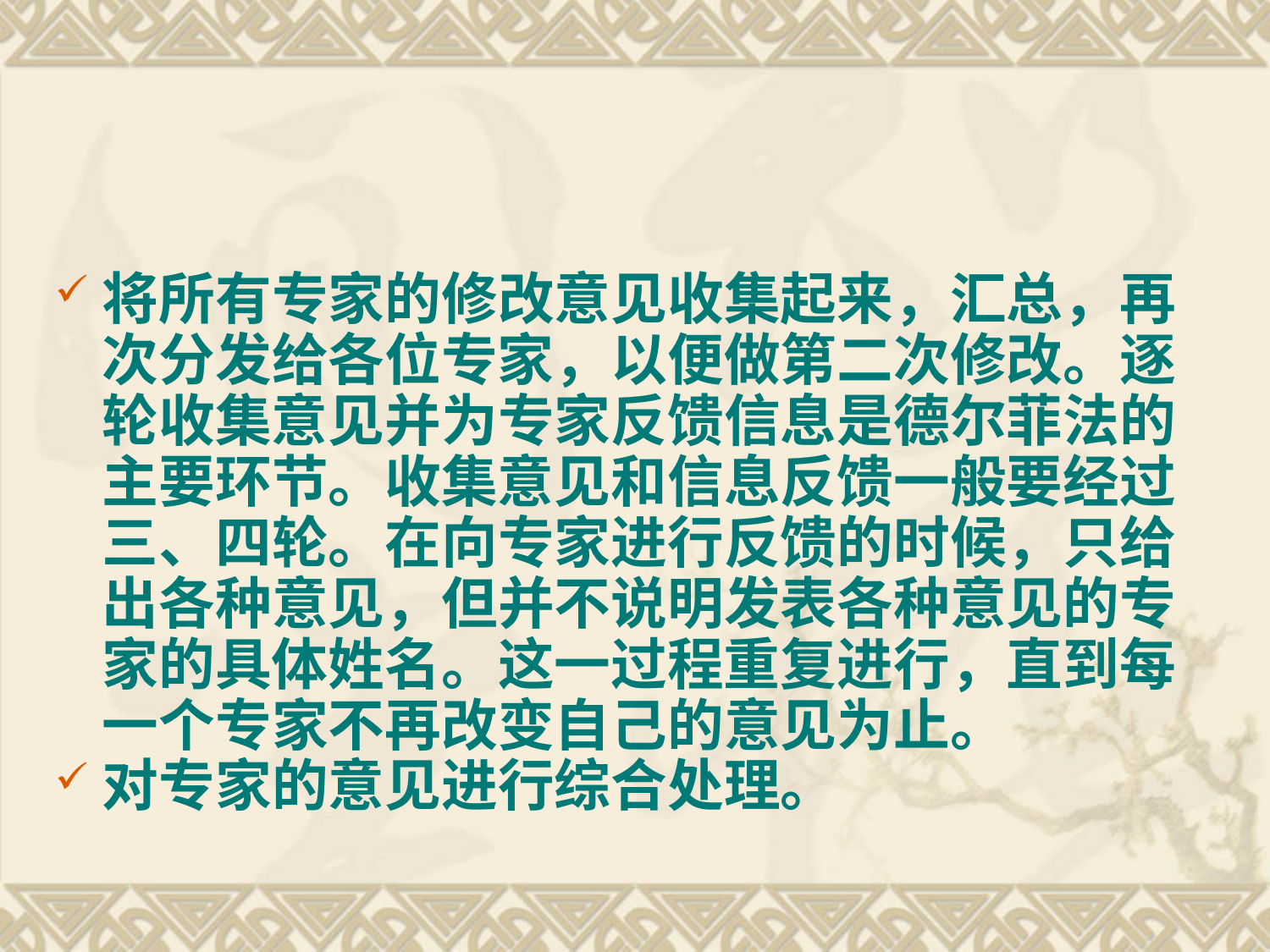

#
将所有专家的修改意见收集起来，汇总，再次分发给各位专家，以便做第二次修改。逐轮收集意见并为专家反馈信息是德尔菲法的主要环节。收集意见和信息反馈一般要经过三、四轮。在向专家进行反馈的时候，只给出各种意见，但并不说明发表各种意见的专家的具体姓名。这一过程重复进行，直到每一个专家不再改变自己的意见为止。
对专家的意见进行综合处理。